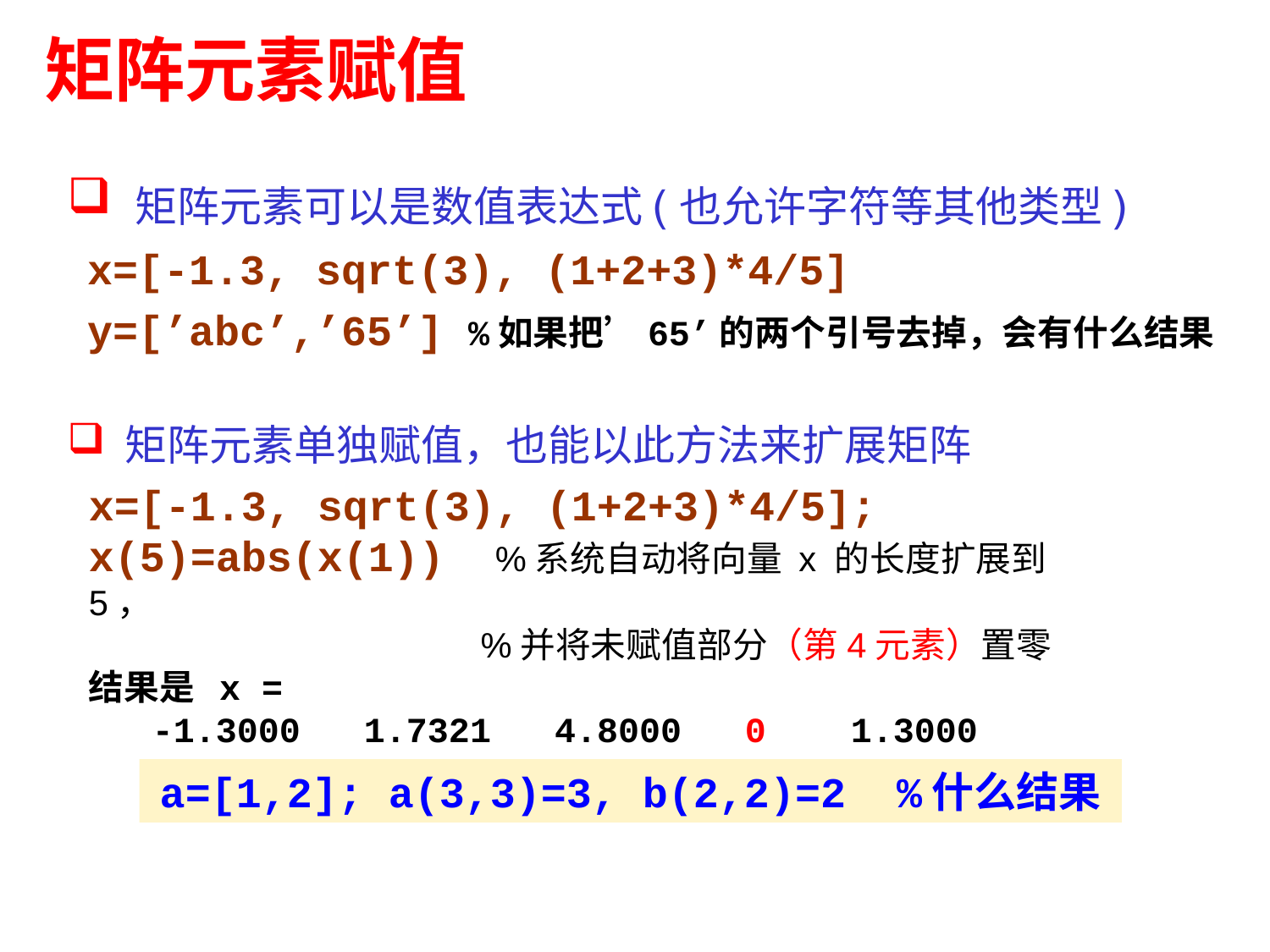

矩阵元素赋值
 矩阵元素可以是数值表达式(也允许字符等其他类型)
x=[-1.3, sqrt(3), (1+2+3)*4/5]
y=[’abc’,’65’] %如果把’65’的两个引号去掉，会有什么结果
 矩阵元素单独赋值，也能以此方法来扩展矩阵
x=[-1.3, sqrt(3), (1+2+3)*4/5];     x(5)=abs(x(1))  %系统自动将向量 x 的长度扩展到 5，
                                 %并将未赋值部分（第4元素）置零
结果是  x =
   -1.3000   1.7321   4.8000   0    1.3000
a=[1,2]; a(3,3)=3, b(2,2)=2  %什么结果
32